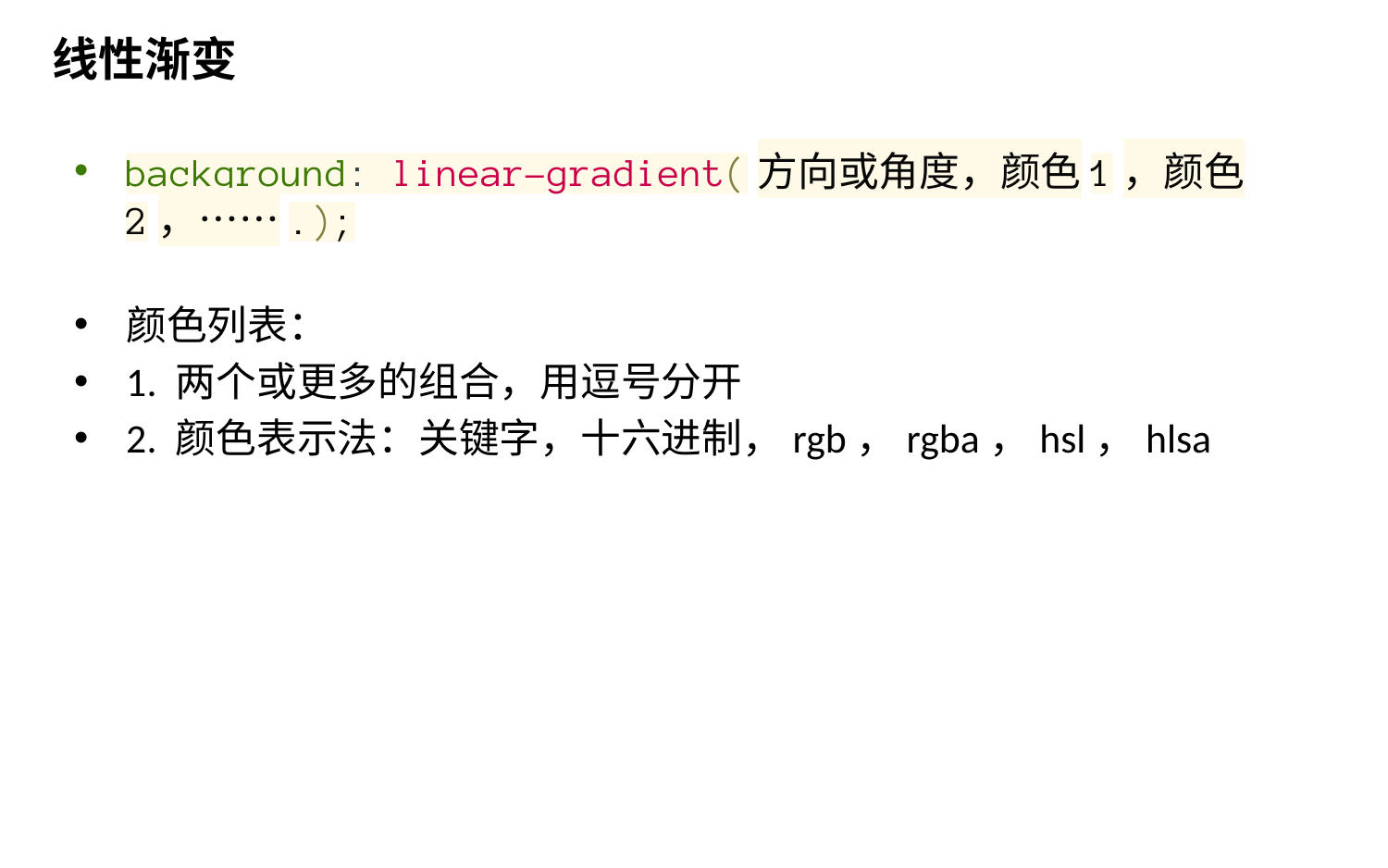

# 线性渐变
background: linear-gradient(方向或角度，颜色1，颜色2，…….);
颜色列表：
1. 两个或更多的组合，用逗号分开
2. 颜色表示法：关键字，十六进制，rgb，rgba，hsl，hlsa